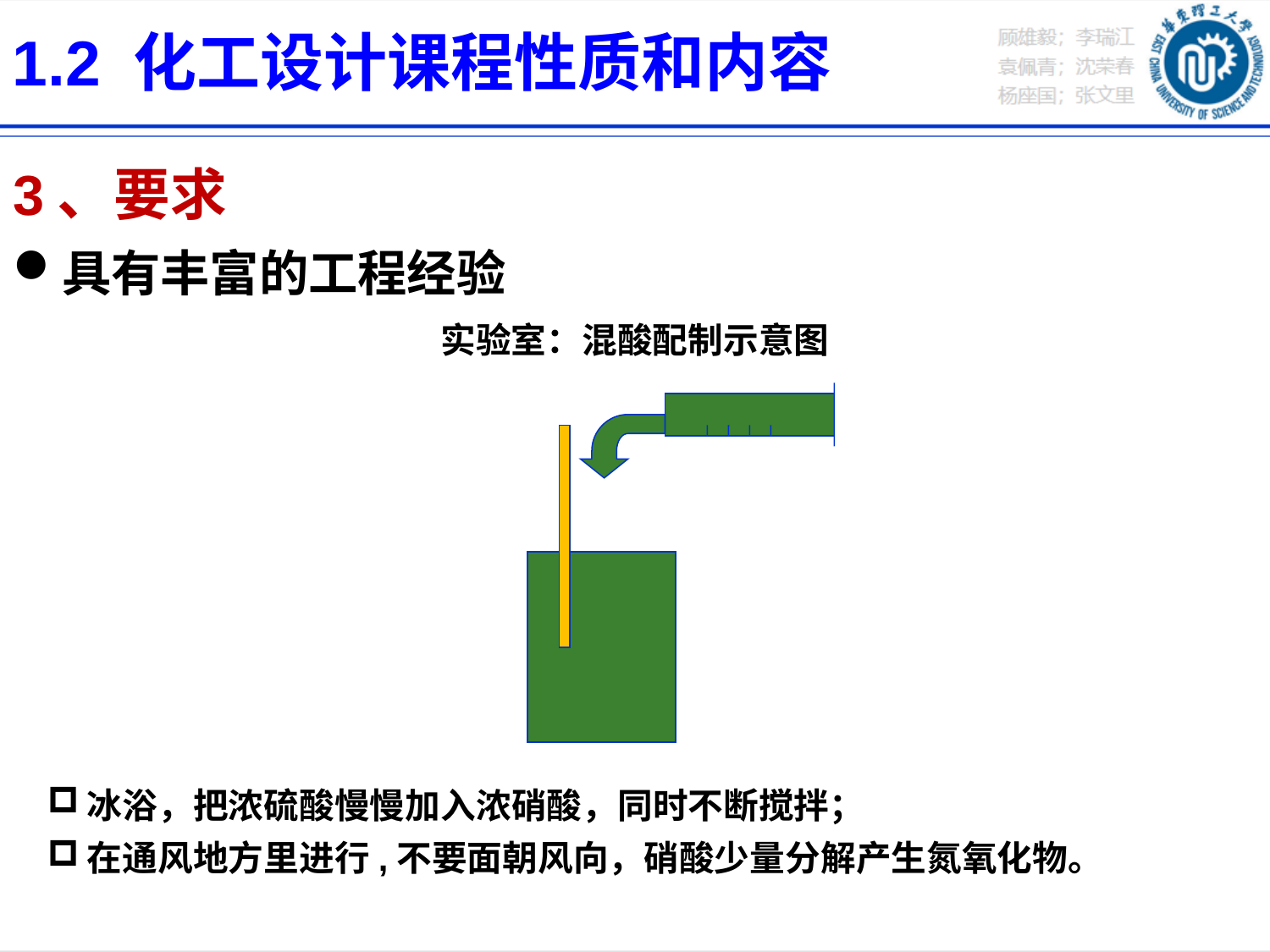

1.2 化工设计课程性质和内容
3、要求
具有丰富的工程经验
实验室：混酸配制示意图

冰浴，把浓硫酸慢慢加入浓硝酸，同时不断搅拌；
在通风地方里进行,不要面朝风向，硝酸少量分解产生氮氧化物。